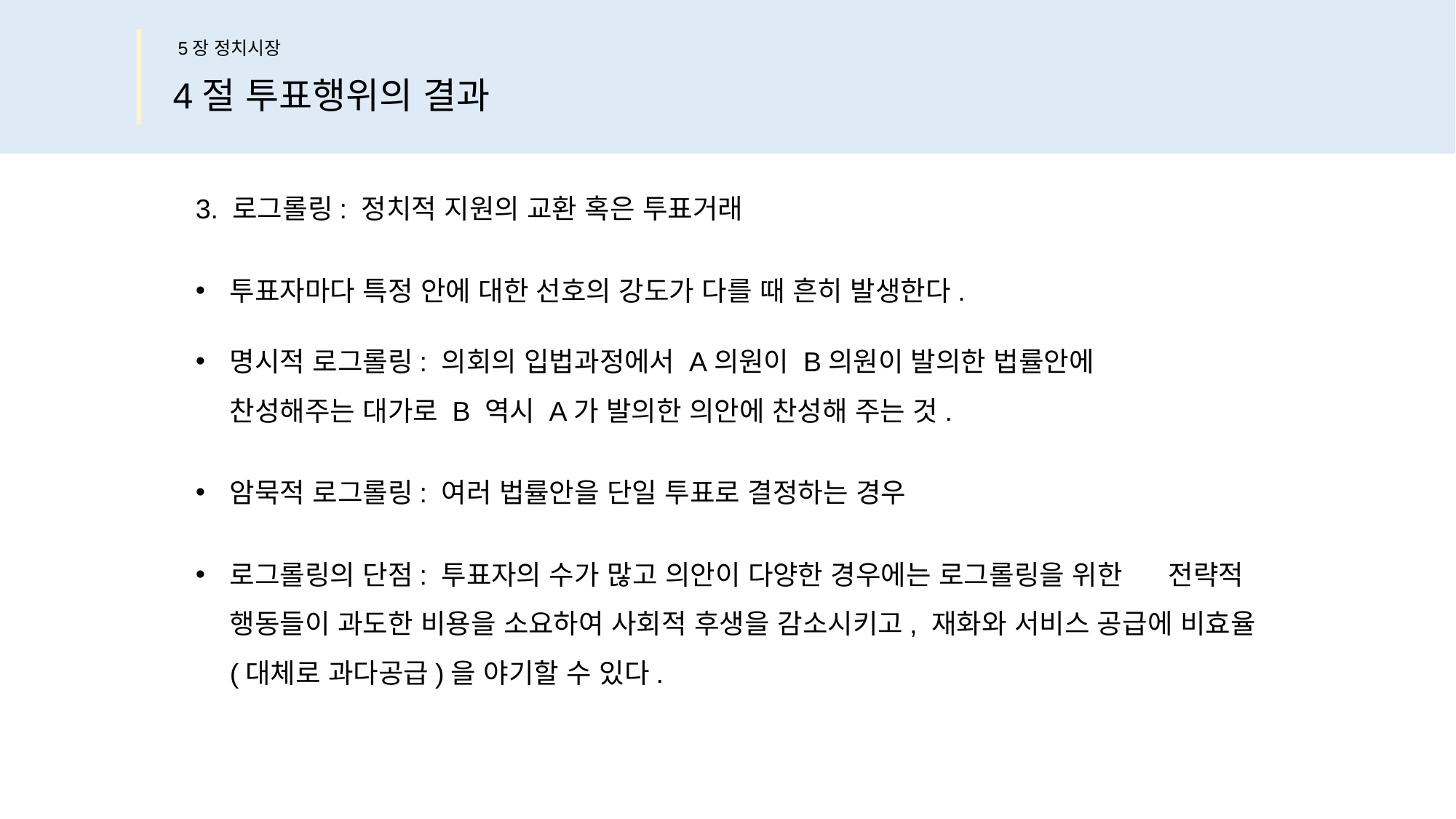

5장 정치시장
4절 투표행위의 결과
3. 로그롤링: 정치적 지원의 교환 혹은 투표거래

투표자마다 특정 안에 대한 선호의 강도가 다를 때 흔히 발생한다.

명시적 로그롤링: 의회의 입법과정에서 A의원이 B의원이 발의한 법률안에            찬성해주는 대가로 B 역시 A가 발의한 의안에 찬성해 주는 것.

암묵적 로그롤링: 여러 법률안을 단일 투표로 결정하는 경우

로그롤링의 단점: 투표자의 수가 많고 의안이 다양한 경우에는 로그롤링을 위한      전략적 행동들이 과도한 비용을 소요하여 사회적 후생을 감소시키고, 재화와 서비스 공급에 비효율(대체로 과다공급)을 야기할 수 있다.